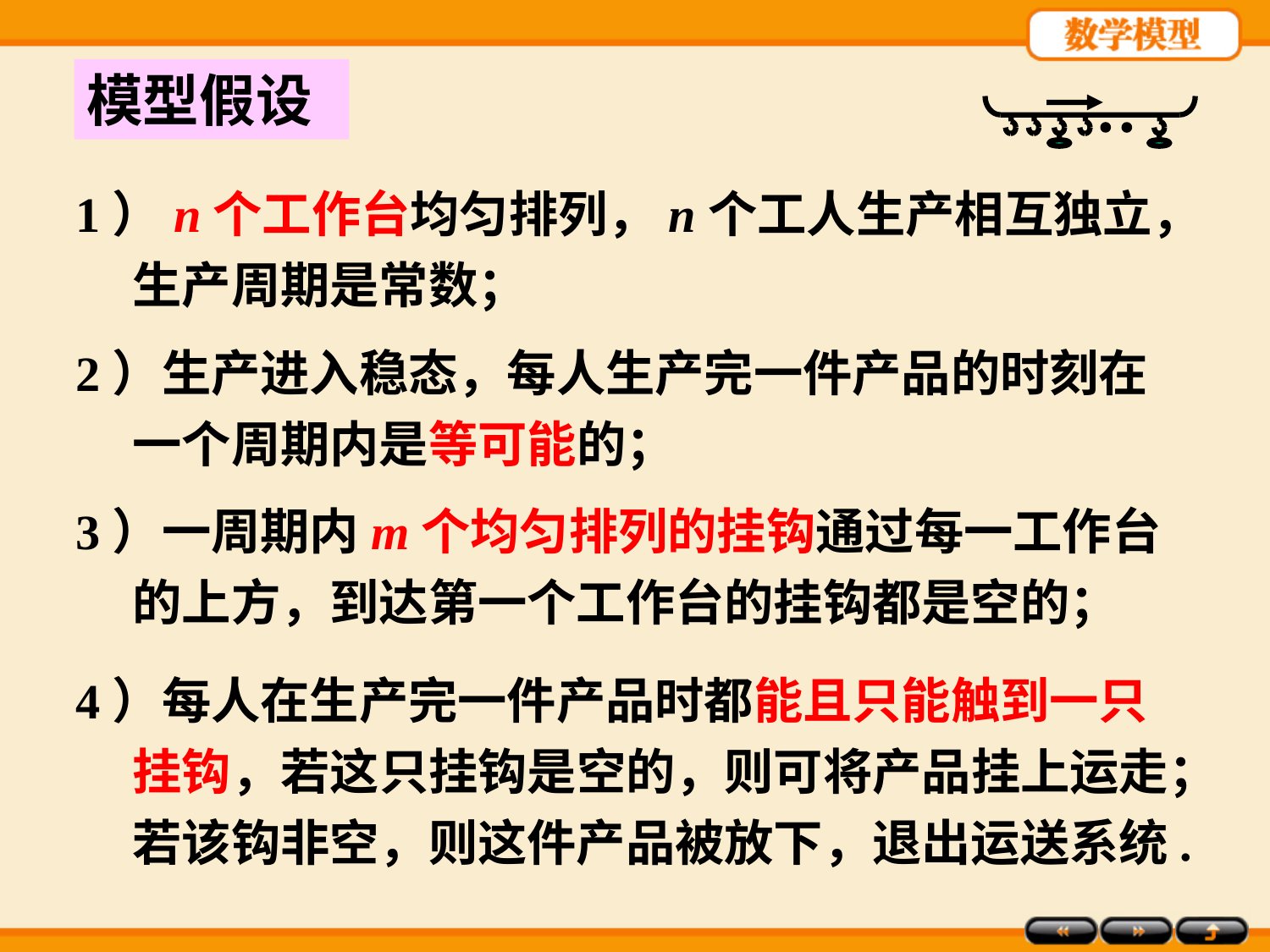

模型假设

1）n个工作台均匀排列，n个工人生产相互独立，
    生产周期是常数；
2）生产进入稳态，每人生产完一件产品的时刻在
    一个周期内是等可能的；
3）一周期内m个均匀排列的挂钩通过每一工作台
    的上方，到达第一个工作台的挂钩都是空的；
4）每人在生产完一件产品时都能且只能触到一只
    挂钩，若这只挂钩是空的，则可将产品挂上运走；
    若该钩非空，则这件产品被放下，退出运送系统.